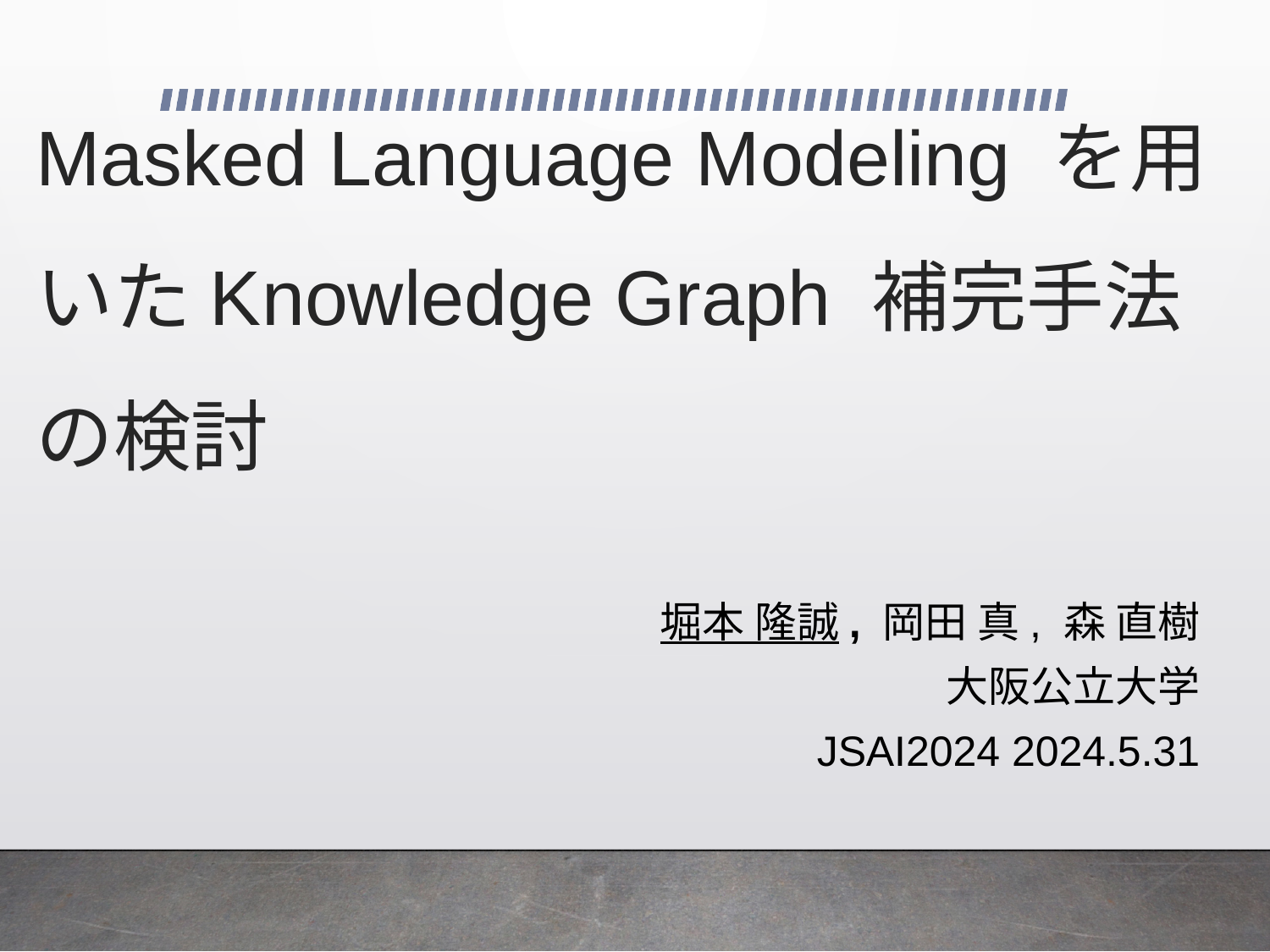

Masked Language Modeling を用いたKnowledge Graph 補完手法の検討
堀本 隆誠, 岡田 真, 森 直樹
大阪公立大学
JSAI2024 2024.5.31